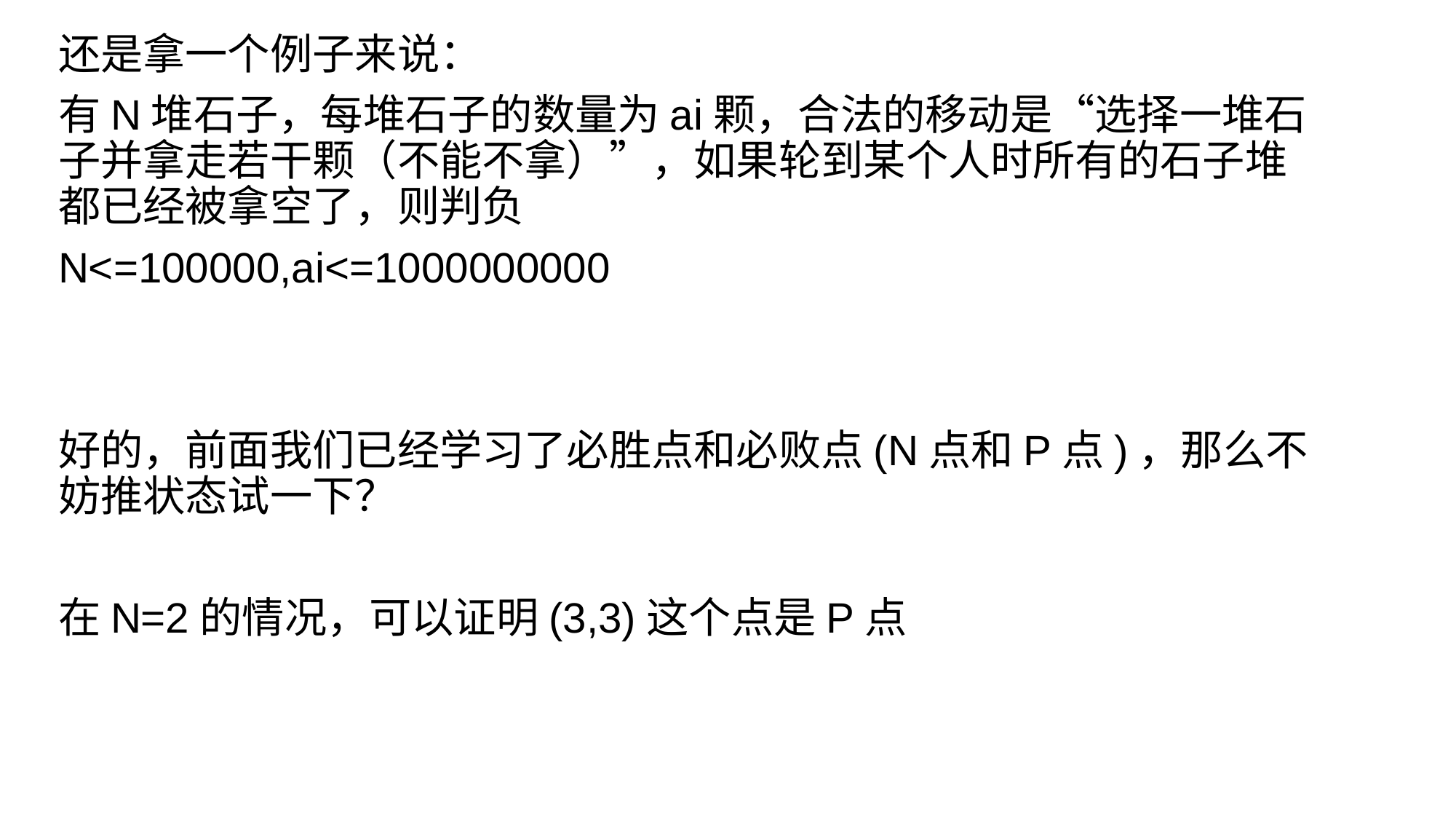

还是拿一个例子来说：
有N堆石子，每堆石子的数量为ai颗，合法的移动是“选择一堆石子并拿走若干颗（不能不拿）”，如果轮到某个人时所有的石子堆都已经被拿空了，则判负
N<=100000,ai<=1000000000

好的，前面我们已经学习了必胜点和必败点(N点和P点)，那么不妨推状态试一下？

在N=2的情况，可以证明(3,3)这个点是P点